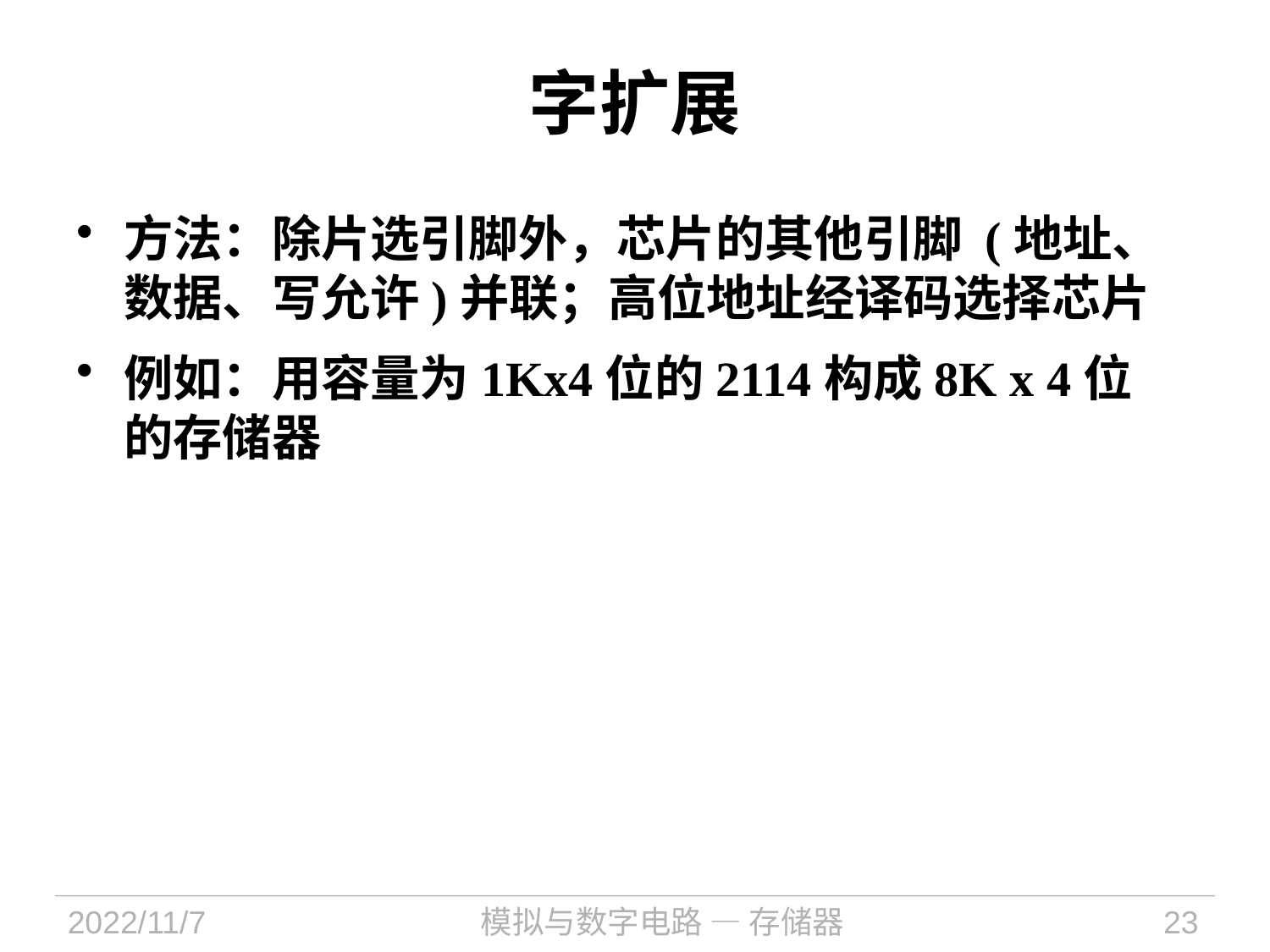

# 字扩展
方法：除片选引脚外，芯片的其他引脚 (地址、数据、写允许)并联；高位地址经译码选择芯片
例如：用容量为1Kx4位的2114构成8K x 4位的存储器

2022/11/7
模拟与数字电路 — 存储器
23